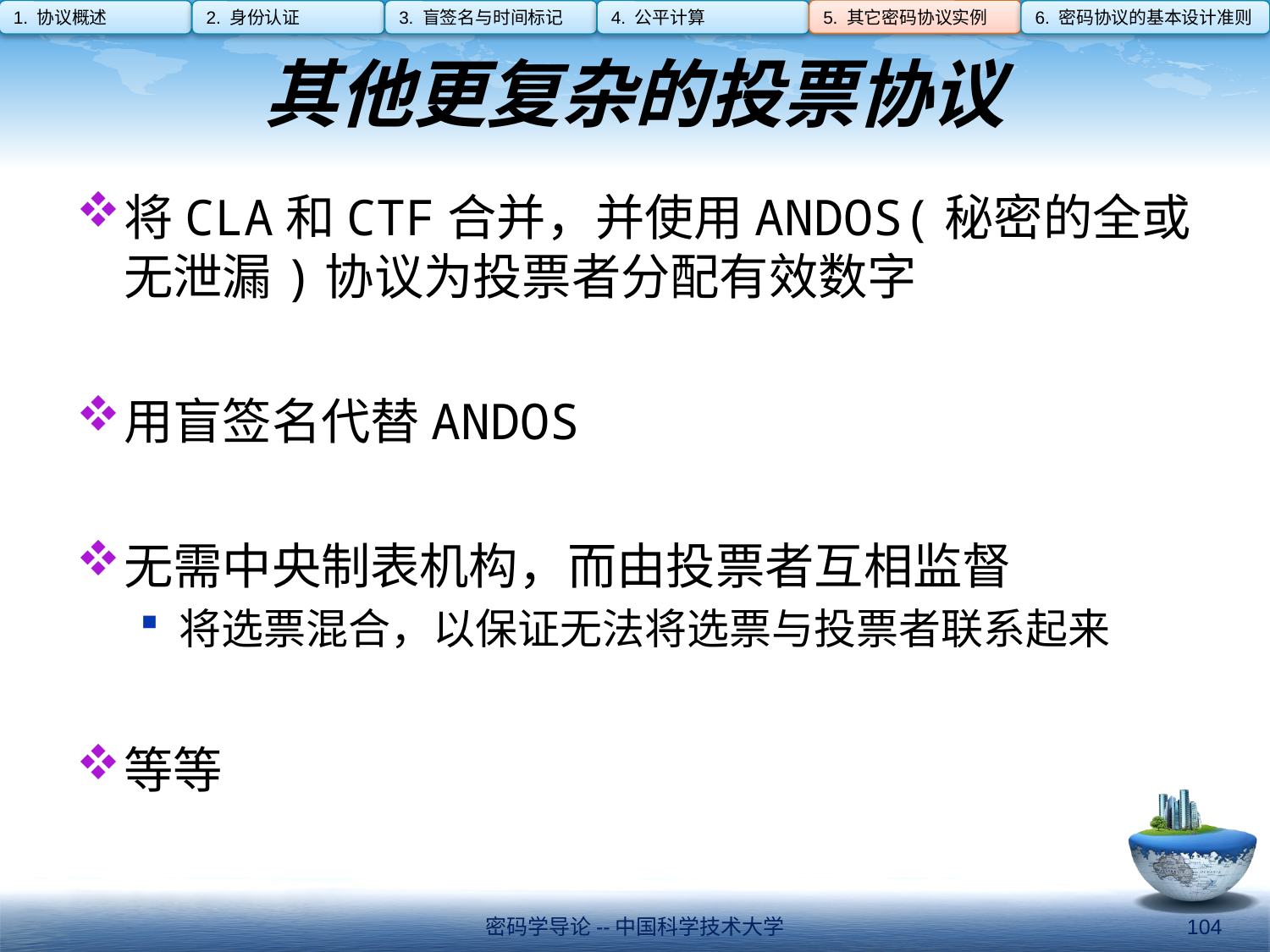

5. 其它密码协议实例
1. 协议概述
2. 身份认证
3. 盲签名与时间标记
4. 公平计算
6. 密码协议的基本设计准则
# 其他更复杂的投票协议
将CLA和CTF合并，并使用ANDOS(秘密的全或无泄漏)协议为投票者分配有效数字

用盲签名代替ANDOS

无需中央制表机构，而由投票者互相监督
将选票混合，以保证无法将选票与投票者联系起来

等等
密码学导论--中国科学技术大学
104